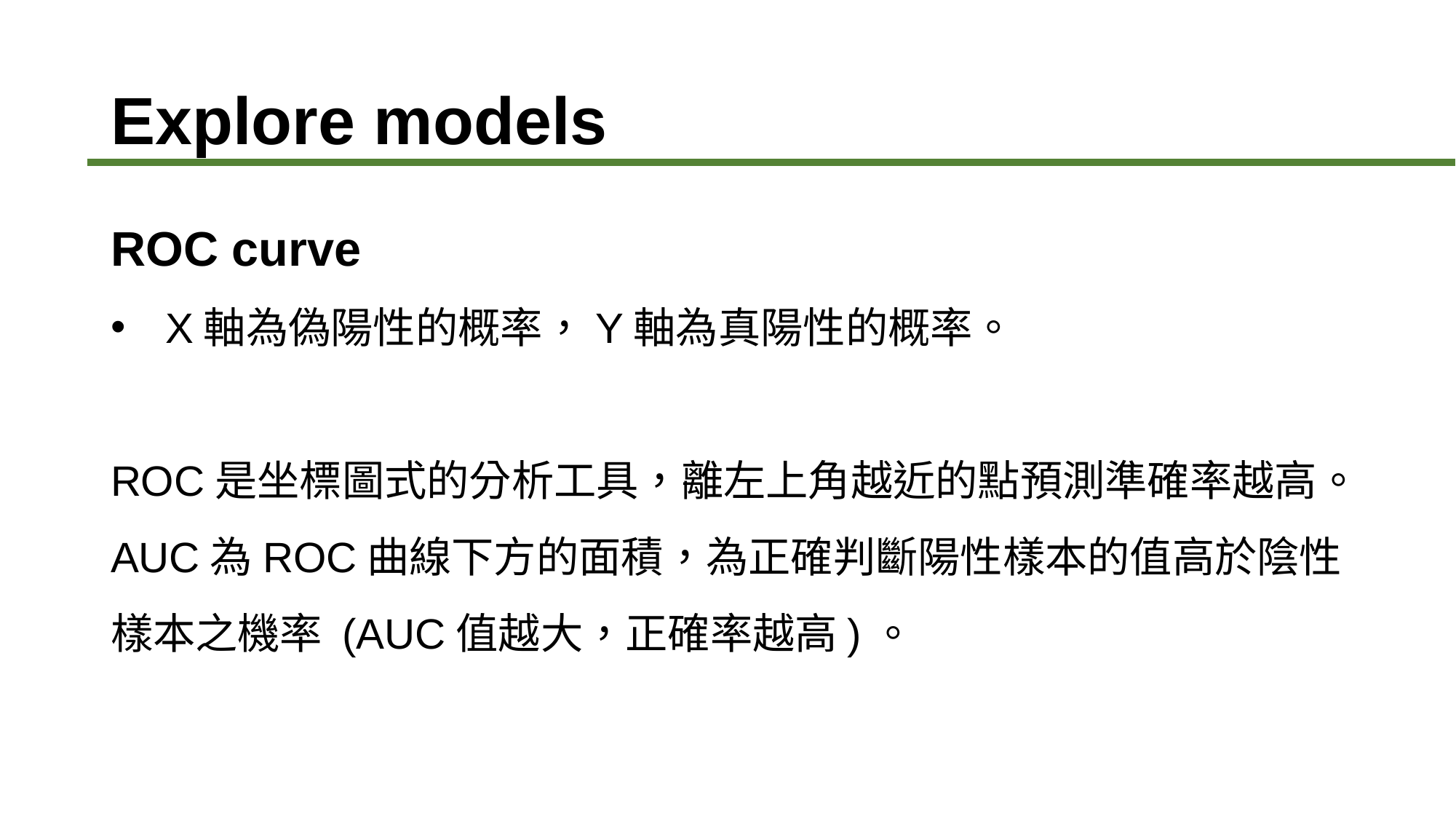

# Explore models
ROC curve
X軸為偽陽性的概率，Y軸為真陽性的概率。

ROC是坐標圖式的分析工具，離左上角越近的點預測準確率越高。AUC為ROC曲線下方的面積，為正確判斷陽性樣本的值高於陰性樣本之機率 (AUC值越大，正確率越高)。